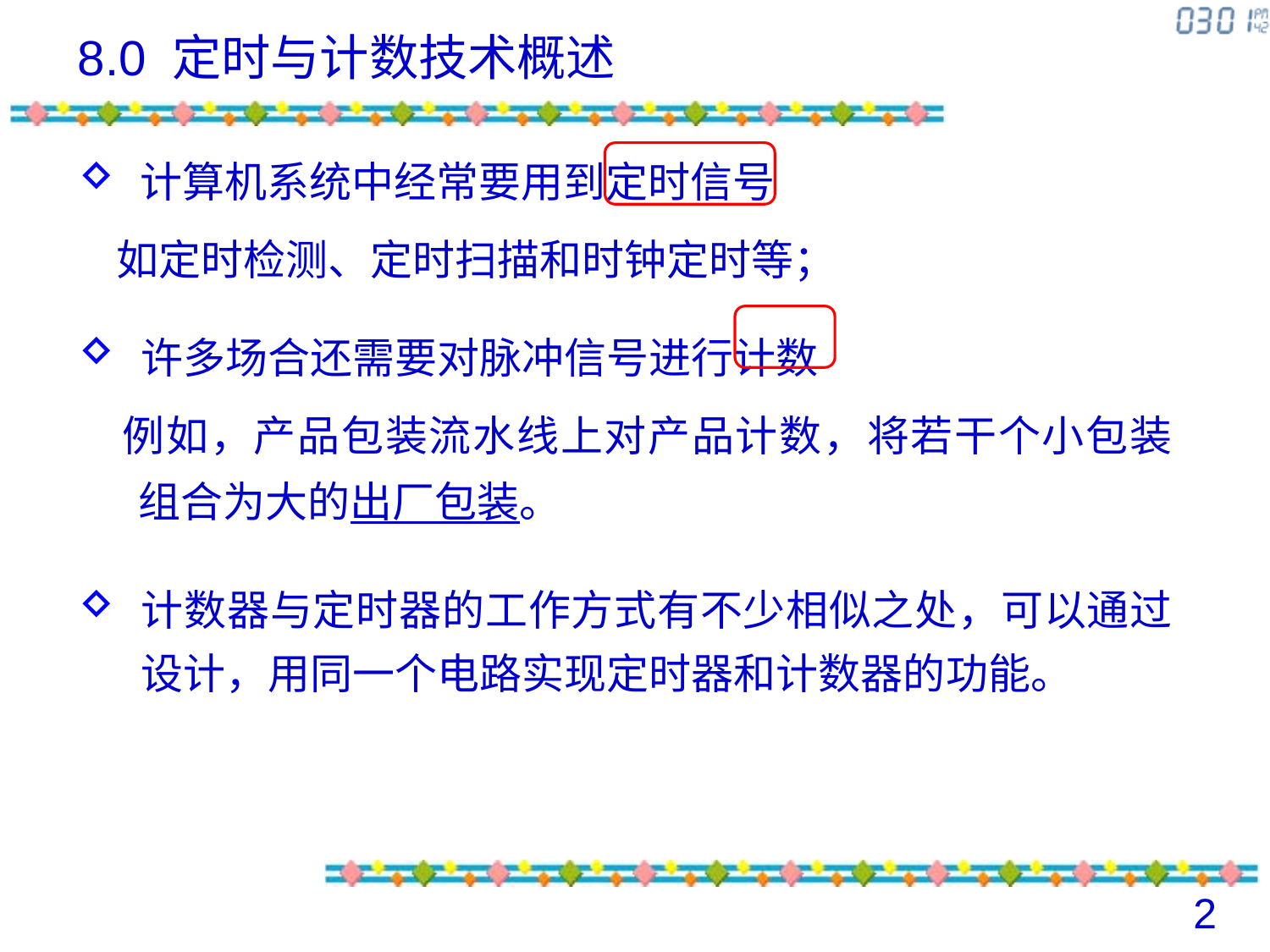

# 8.0 定时与计数技术概述
计算机系统中经常要用到定时信号
   如定时检测、定时扫描和时钟定时等；
许多场合还需要对脉冲信号进行计数
   例如，产品包装流水线上对产品计数，将若干个小包装组合为大的出厂包装。
计数器与定时器的工作方式有不少相似之处，可以通过设计，用同一个电路实现定时器和计数器的功能。